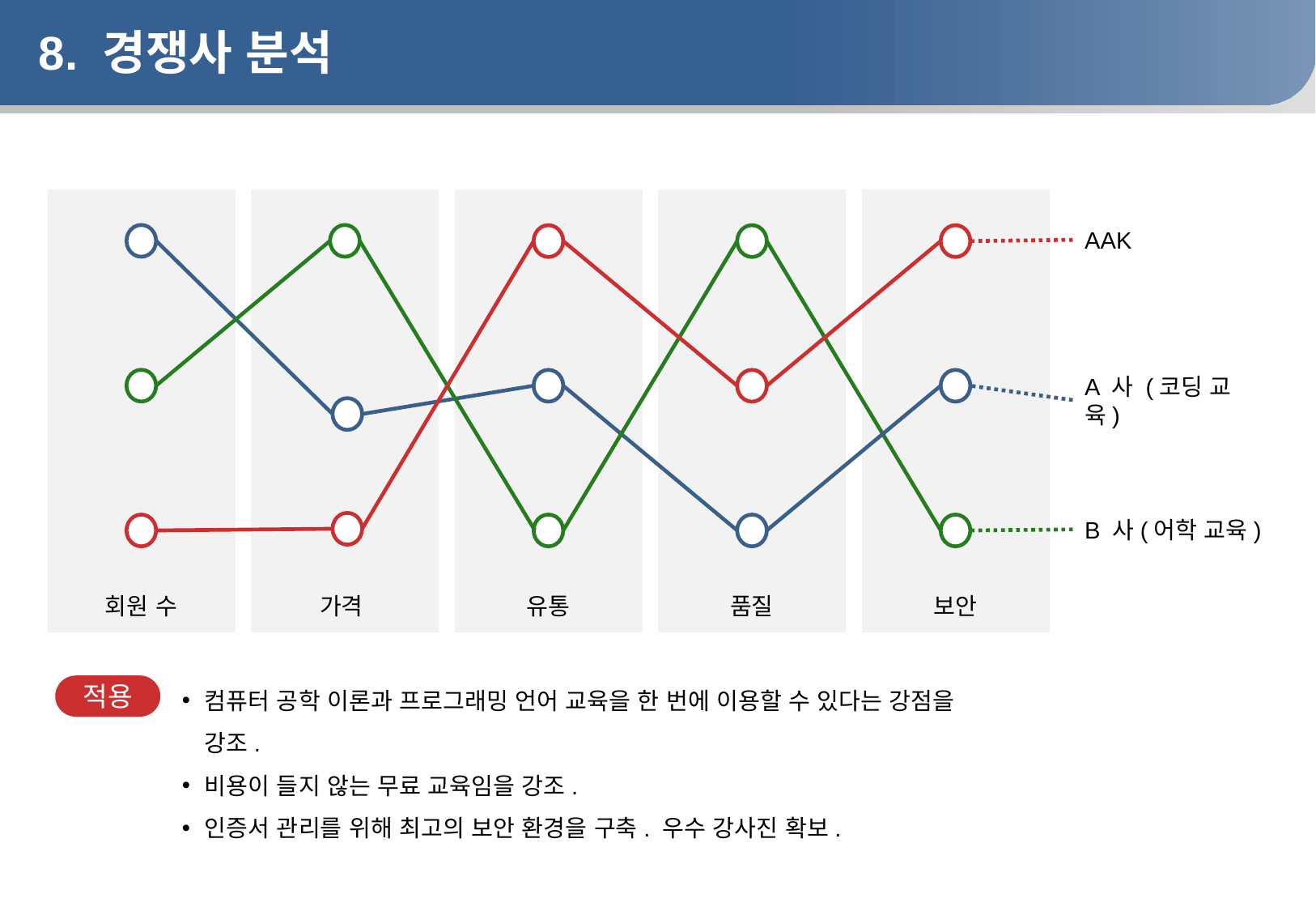

# 8. 경쟁사 분석

AAK

A 사 (코딩 교육)

B 사(어학 교육)

회원 수
가격
유통
품질
보안
컴퓨터 공학 이론과 프로그래밍 언어 교육을 한 번에 이용할 수 있다는 강점을 강조.
비용이 들지 않는 무료 교육임을 강조.
인증서 관리를 위해 최고의 보안 환경을 구축. 우수 강사진 확보.
적용